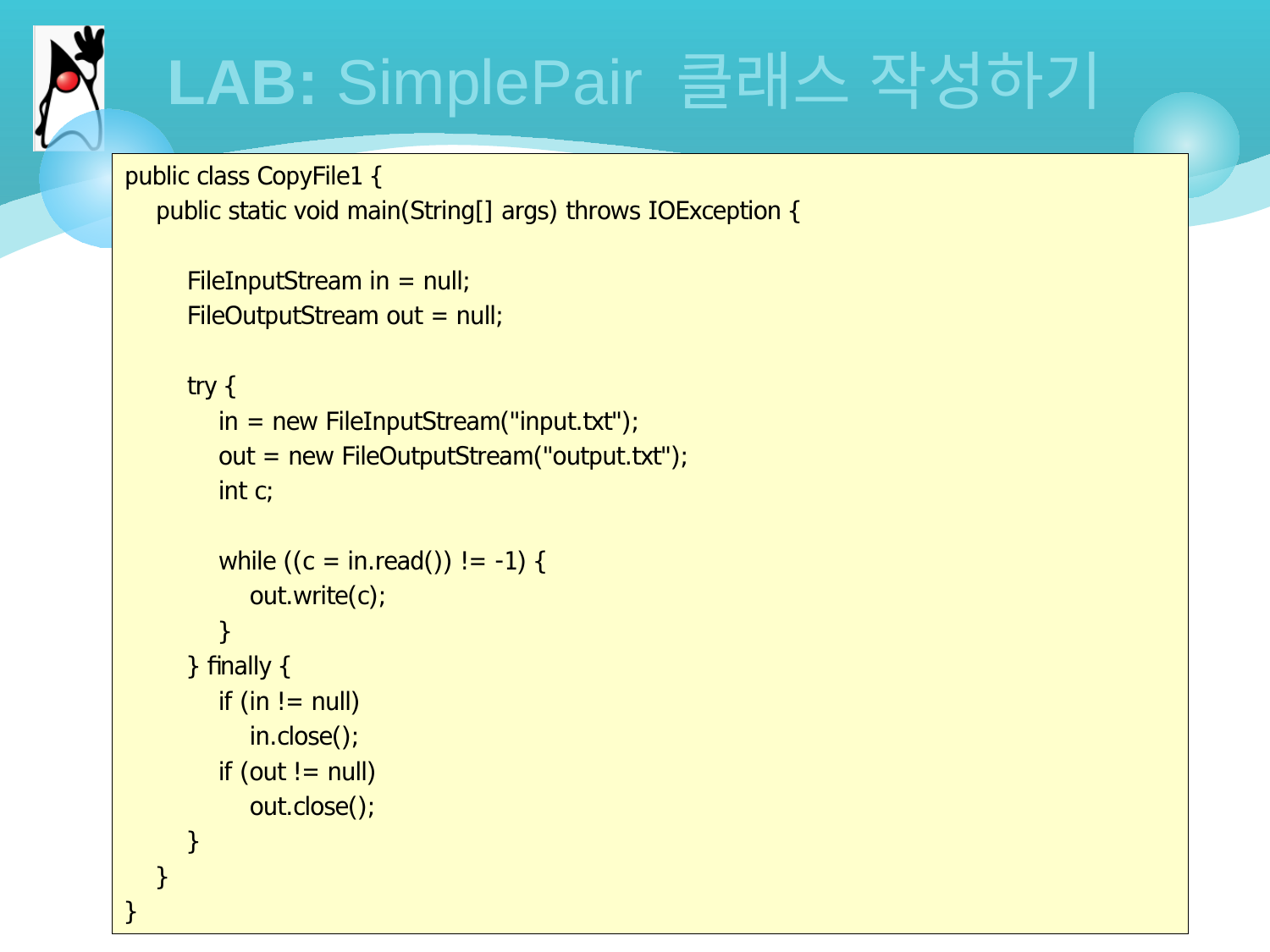

# LAB: SimplePair 클래스 작성하기
public class CopyFile1 {
    public static void main(String[] args) throws IOException {

        FileInputStream in = null;
        FileOutputStream out = null;

        try {
            in = new FileInputStream("input.txt");
            out = new FileOutputStream("output.txt");
            int c;

            while ((c = in.read()) != -1) {
                out.write(c);
            }
        } finally {
            if (in != null)
                in.close();
            if (out != null)
                out.close();
        }
    }
}